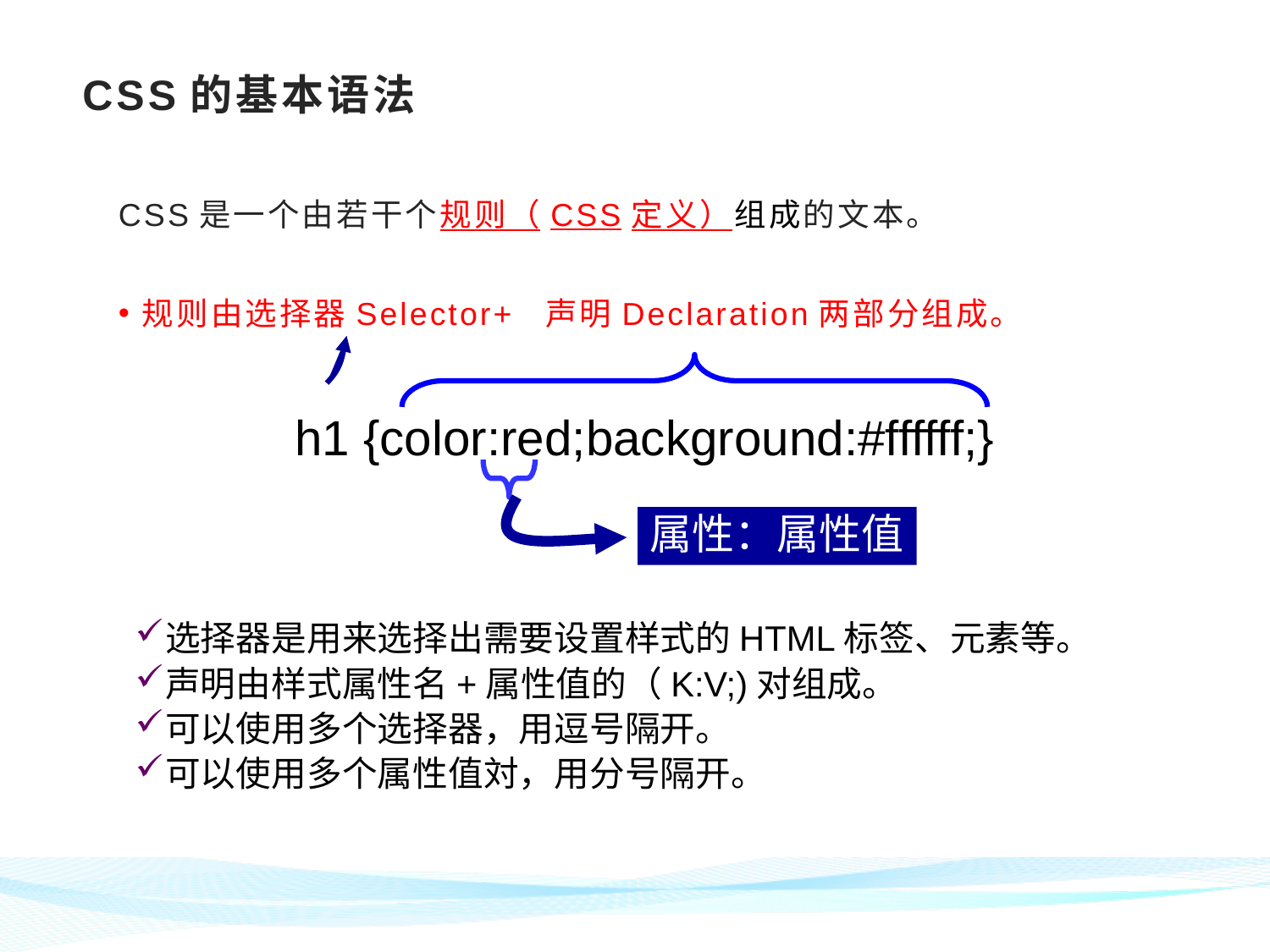

# CSS的基本语法

CSS是一个由若干个规则（CSS定义）组成的文本。

规则由选择器Selector+  声明Declaration两部分组成。

       h1 {color:red;background:#ffffff;}

属性：属性值
选择器是用来选择出需要设置样式的HTML标签、元素等。
声明由样式属性名+属性值的（K:V;)对组成。
可以使用多个选择器，用逗号隔开。
可以使用多个属性值対，用分号隔开。